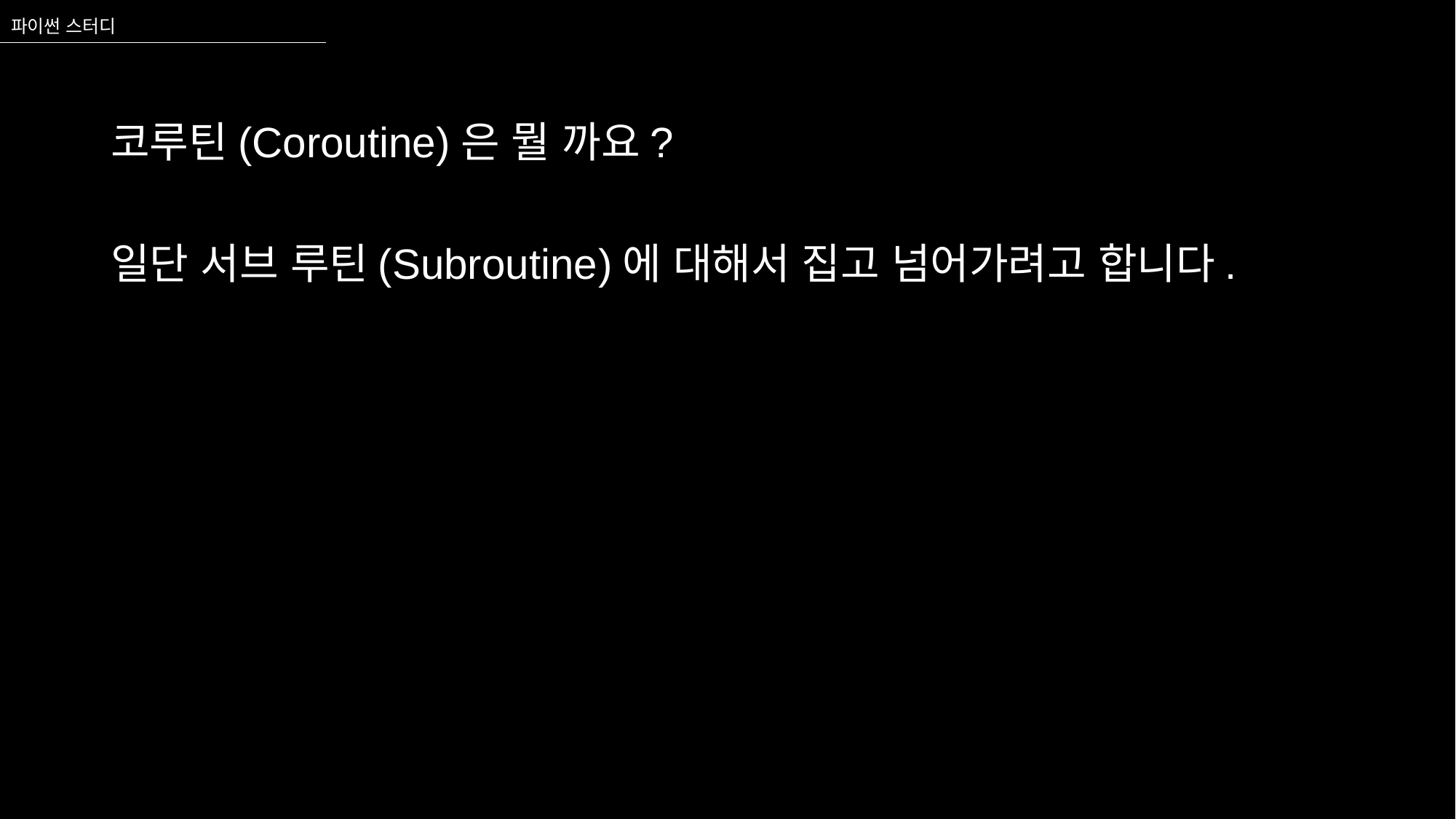

파이썬 스터디
코루틴(Coroutine)은 뭘 까요?

일단 서브 루틴(Subroutine)에 대해서 집고 넘어가려고 합니다.